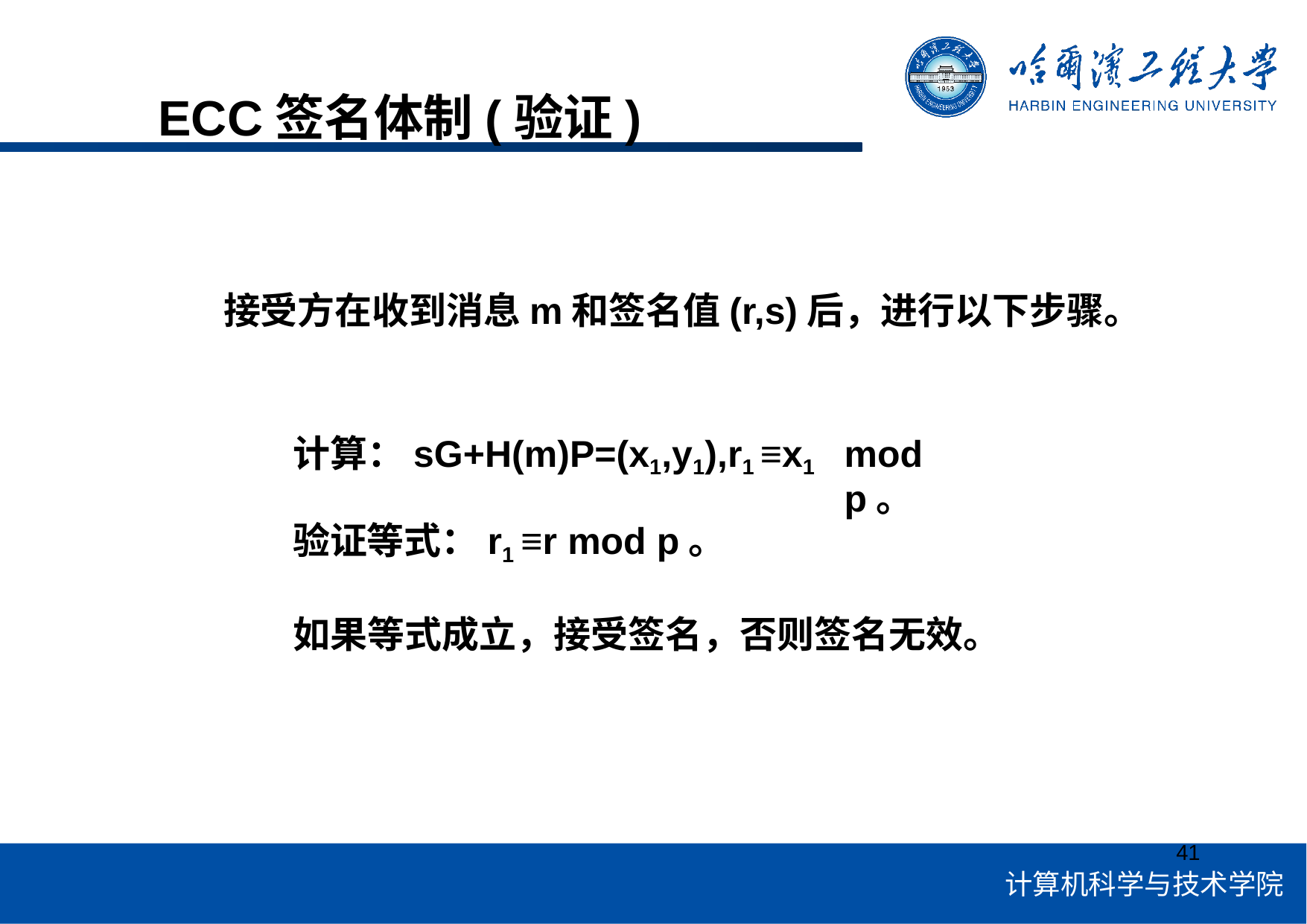

# ECC签名体制(验证)
接受方在收到消息m和签名值(r,s)后，进行以下步骤。
计算：sG+H(m)P=(x1,y1),r1 ≡x1
mod p。
验证等式：r1 ≡r mod p。

如果等式成立，接受签名，否则签名无效。
41